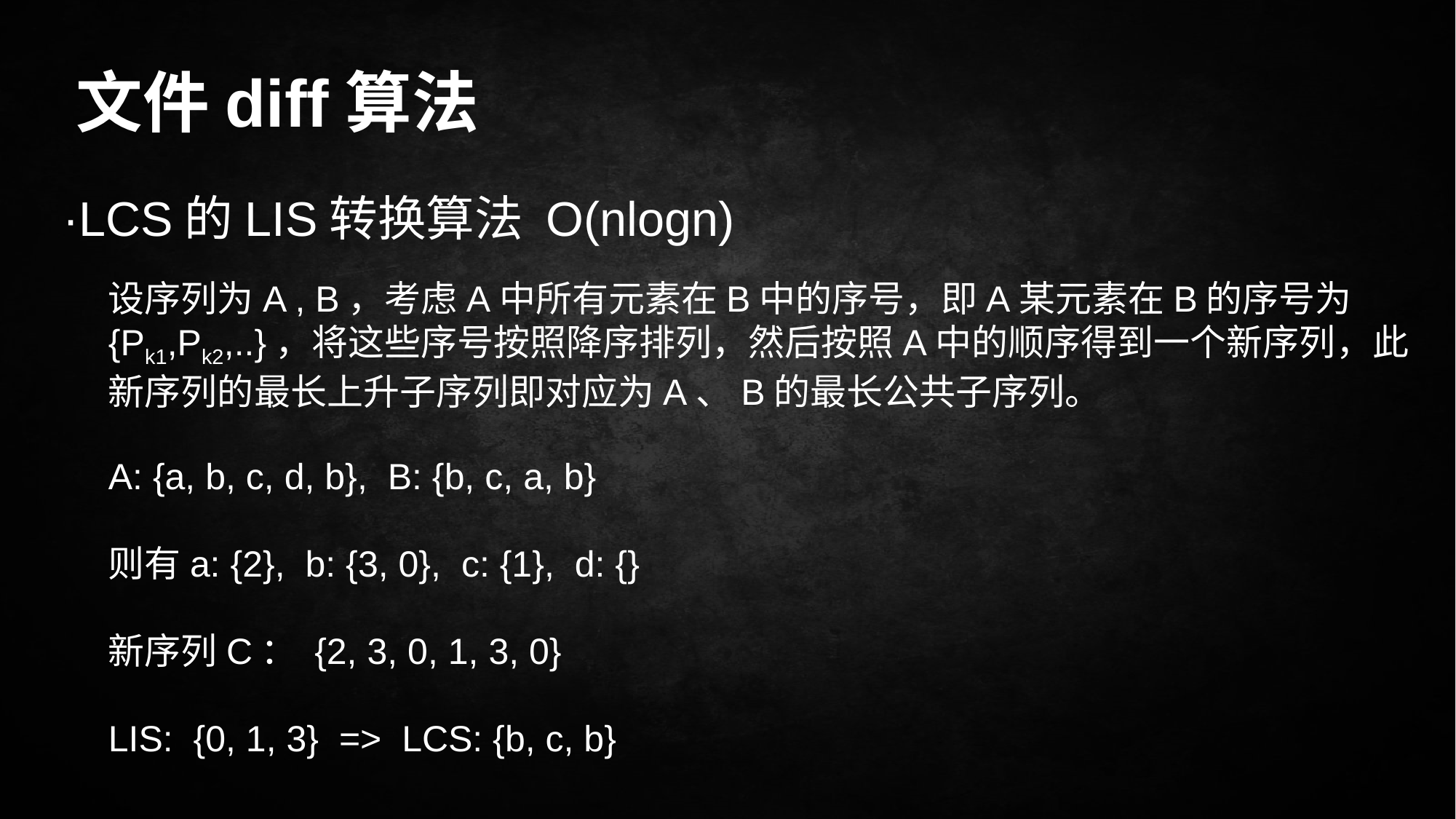

文件diff算法
·LCS的LIS转换算法 O(nlogn)
设序列为A , B，考虑A中所有元素在B中的序号，即A某元素在B的序号为{Pk1,Pk2,..}，将这些序号按照降序排列，然后按照A中的顺序得到一个新序列，此新序列的最长上升子序列即对应为A、B的最长公共子序列。
A: {a, b, c, d, b},  B: {b, c, a, b}

则有a: {2},  b: {3, 0},  c: {1},  d: {}

新序列C： {2, 3, 0, 1, 3, 0}

LIS:  {0, 1, 3}  =>  LCS: {b, c, b}